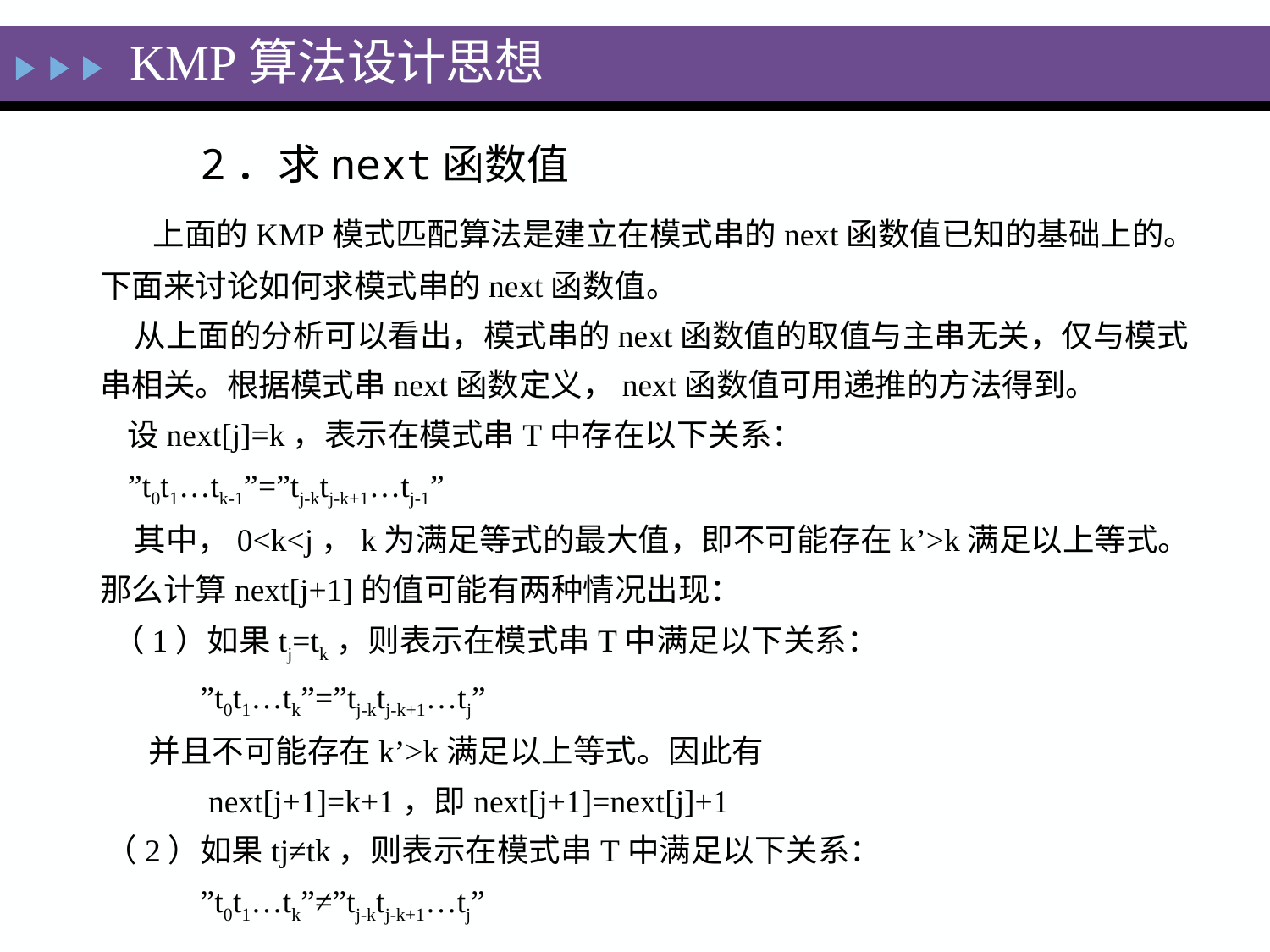

KMP算法设计思想
#
      2．求next函数值
          上面的KMP模式匹配算法是建立在模式串的next函数值已知的基础上的。下面来讨论如何求模式串的next函数值。
           从上面的分析可以看出，模式串的next函数值的取值与主串无关，仅与模式串相关。根据模式串next函数定义，next函数值可用递推的方法得到。
          设next[j]=k，表示在模式串T中存在以下关系：
          ”t0t1…tk-1”=”tj-ktj-k+1…tj-1”
           其中，0<k<j，k为满足等式的最大值，即不可能存在k’>k满足以上等式。那么计算next[j+1]的值可能有两种情况出现：
        （1）如果tj=tk，则表示在模式串T中满足以下关系：
                   ”t0t1…tk”=”tj-ktj-k+1…tj”
             并且不可能存在k’>k满足以上等式。因此有
                    next[j+1]=k+1，即next[j+1]=next[j]+1
       （2）如果tj≠tk，则表示在模式串T中满足以下关系：
                   ”t0t1…tk”≠”tj-ktj-k+1…tj”